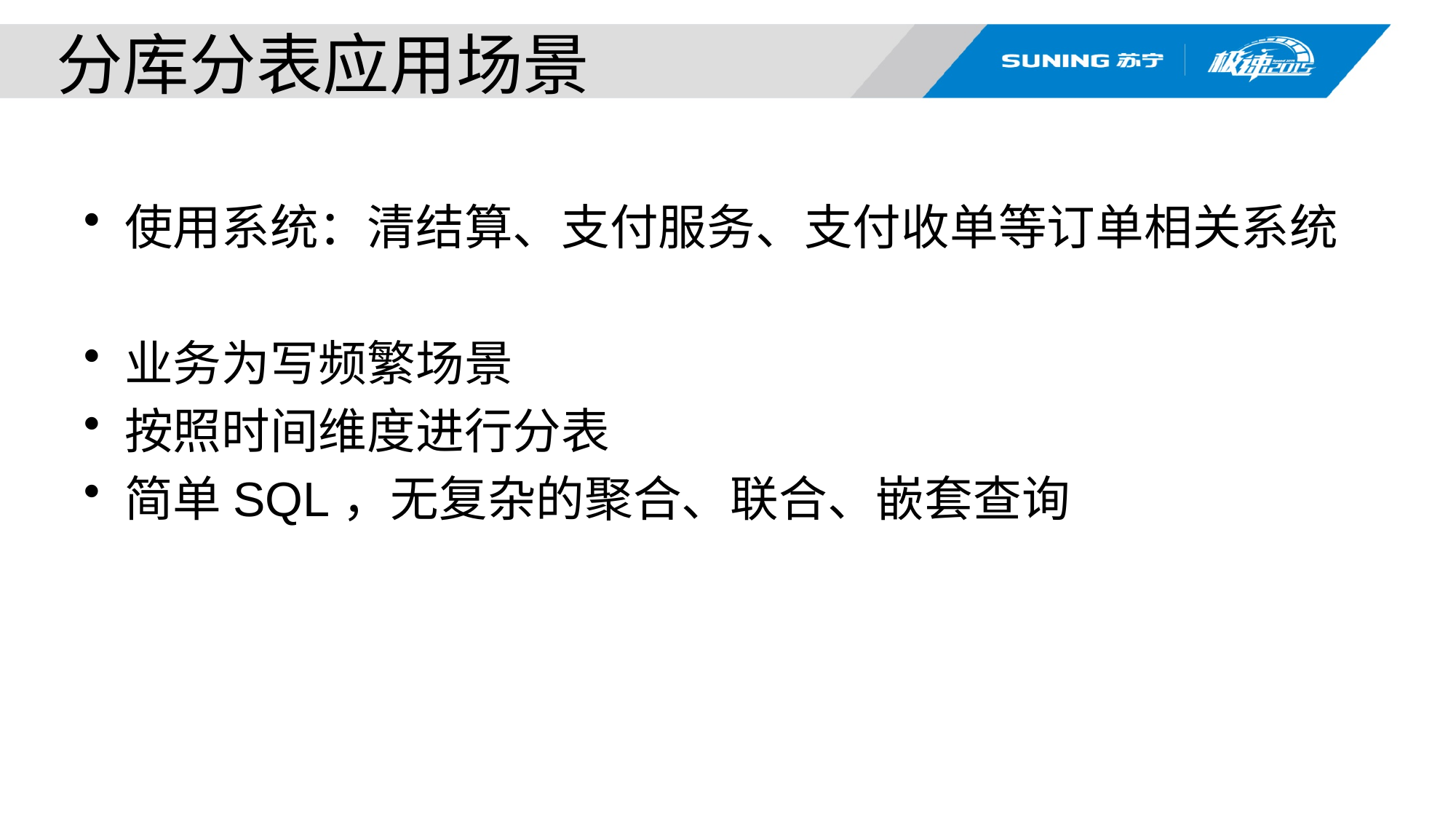

# 分库分表应用场景
使用系统：清结算、支付服务、支付收单等订单相关系统

业务为写频繁场景
按照时间维度进行分表
简单SQL，无复杂的聚合、联合、嵌套查询